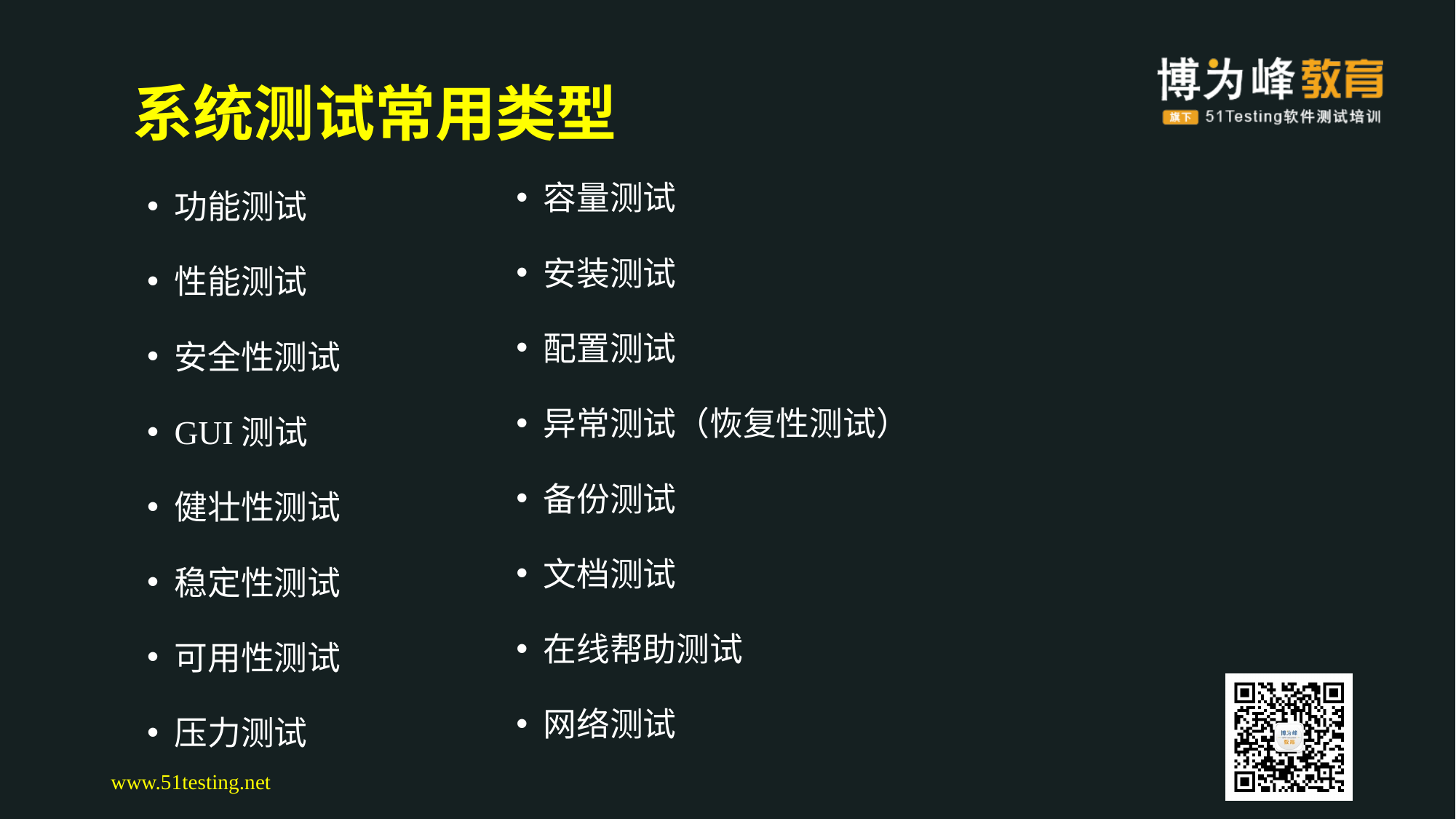

# 系统测试常用类型
容量测试
安装测试
配置测试
异常测试（恢复性测试）
备份测试
文档测试
在线帮助测试
网络测试

功能测试
性能测试
安全性测试
GUI测试
健壮性测试
稳定性测试
可用性测试
压力测试

www.51testing.net